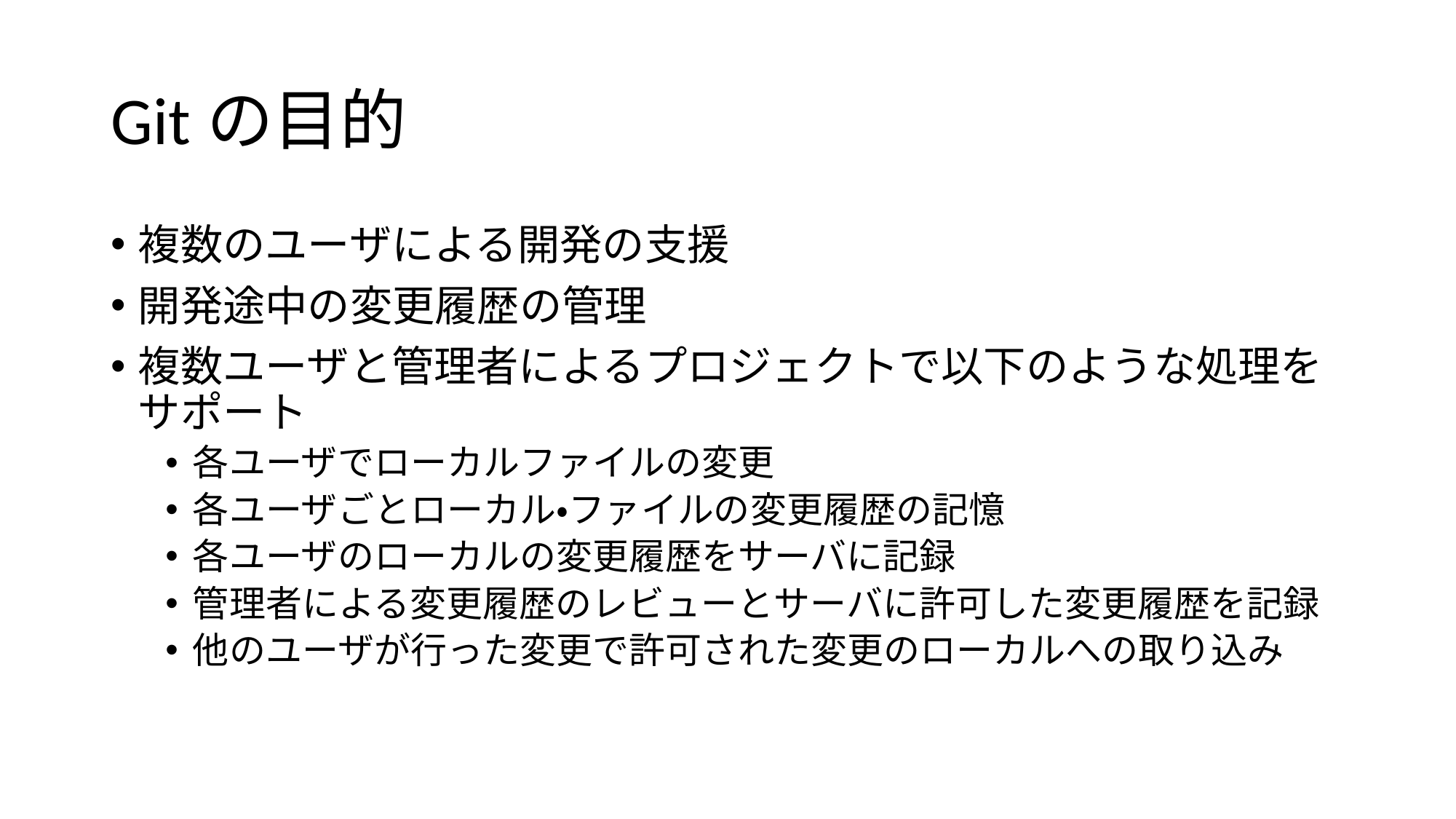

# Gitの目的
複数のユーザによる開発の支援
開発途中の変更履歴の管理
複数ユーザと管理者によるプロジェクトで以下のような処理をサポート
各ユーザでローカルファイルの変更
各ユーザごとローカル・ファイルの変更履歴の記憶
各ユーザのローカルの変更履歴をサーバに記録
管理者による変更履歴のレビューとサーバに許可した変更履歴を記録
他のユーザが行った変更で許可された変更のローカルへの取り込み